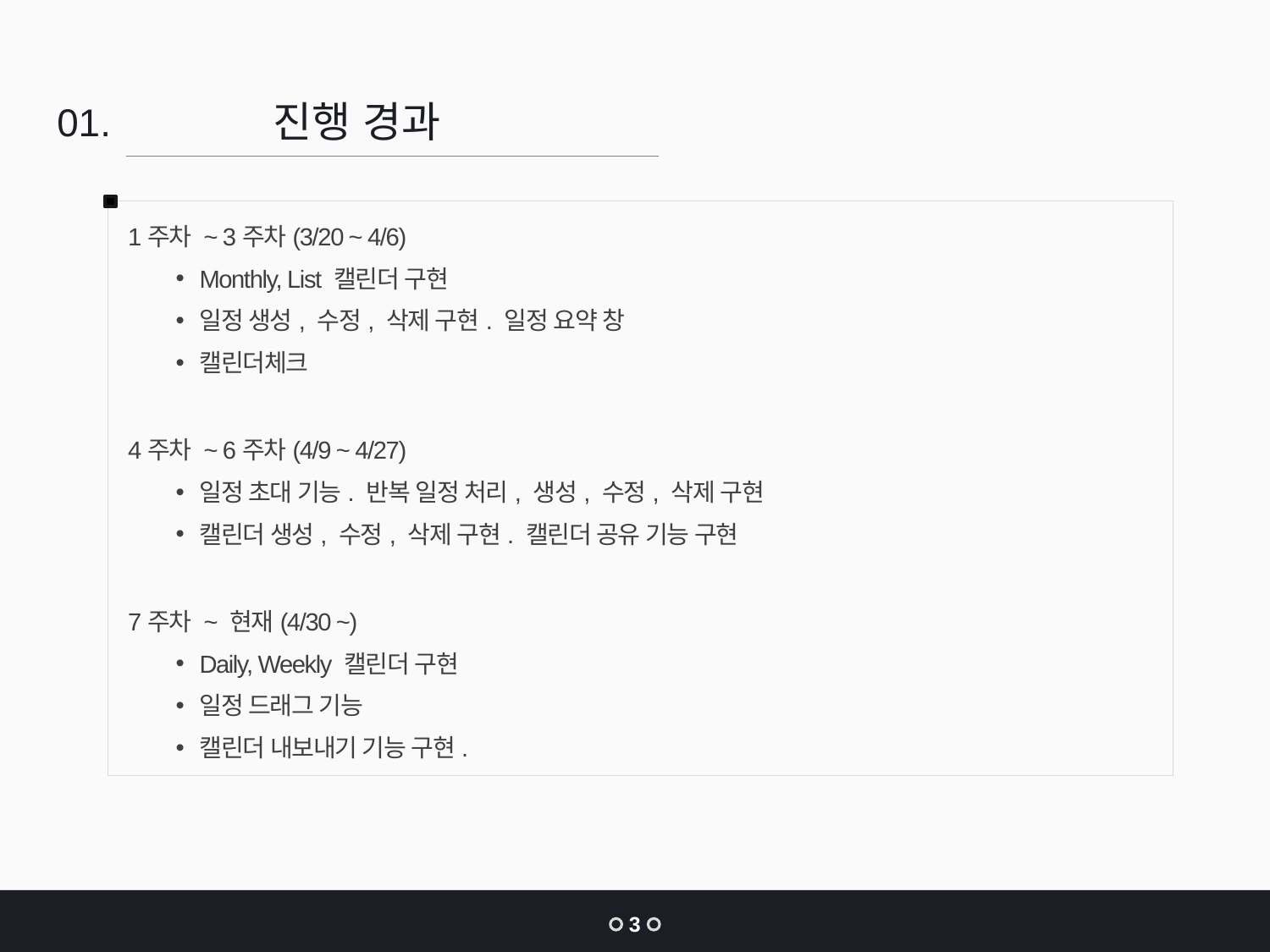

진행 경과
01.

1주차 ~ 3주차(3/20 ~ 4/6)
Monthly, List 캘린더 구현
일정 생성, 수정, 삭제 구현. 일정 요약 창
캘린더체크

4주차 ~ 6주차(4/9 ~ 4/27)
일정 초대 기능. 반복 일정 처리, 생성, 수정, 삭제 구현
캘린더 생성, 수정, 삭제 구현. 캘린더 공유 기능 구현

7주차 ~ 현재(4/30 ~)
Daily, Weekly 캘린더 구현
일정 드래그 기능
캘린더 내보내기 기능 구현.
3